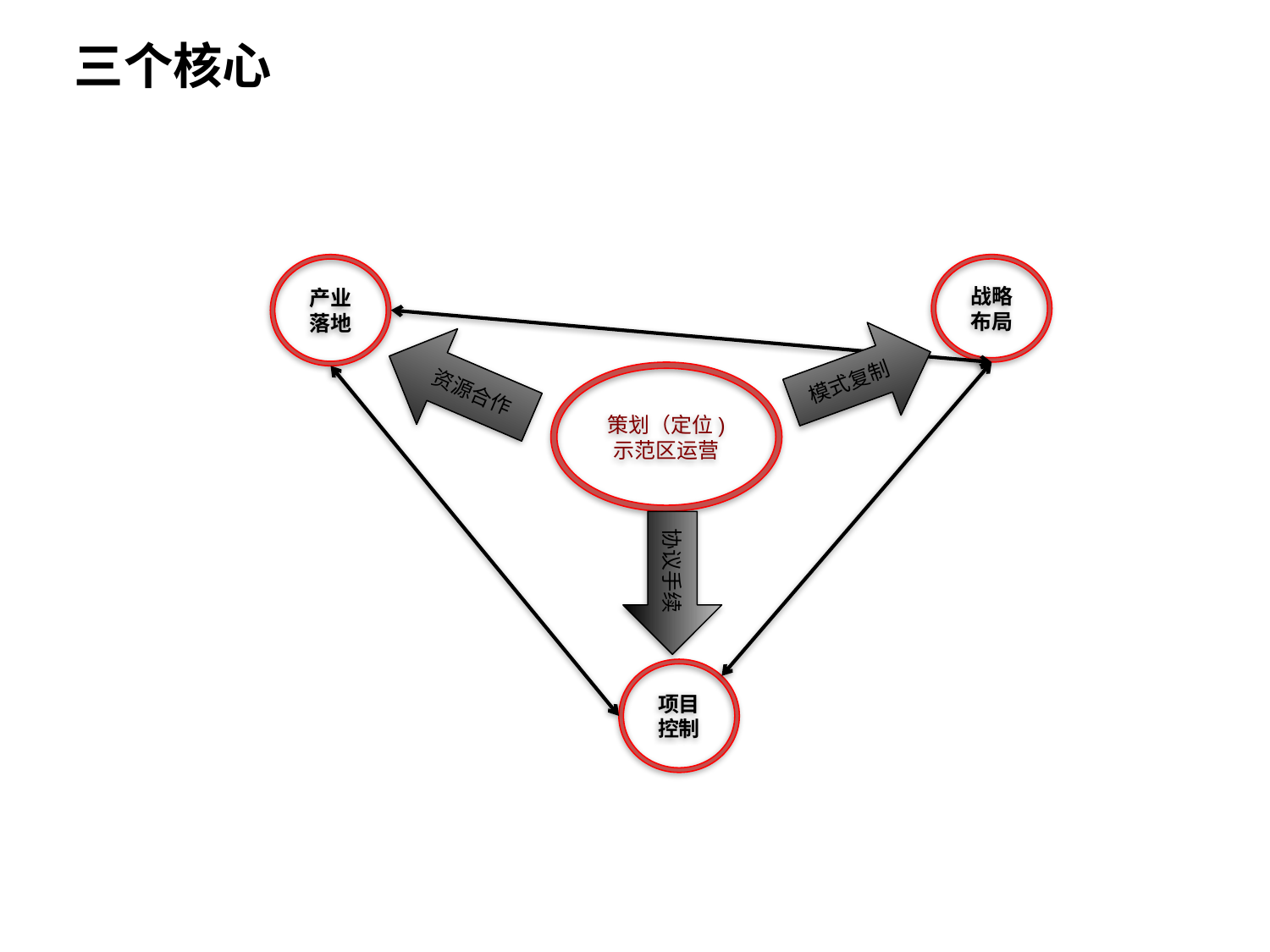

三个核心
产业落地
战略布局
模式复制
资源合作
策划（定位)
示范区运营
协议手续
项目
控制